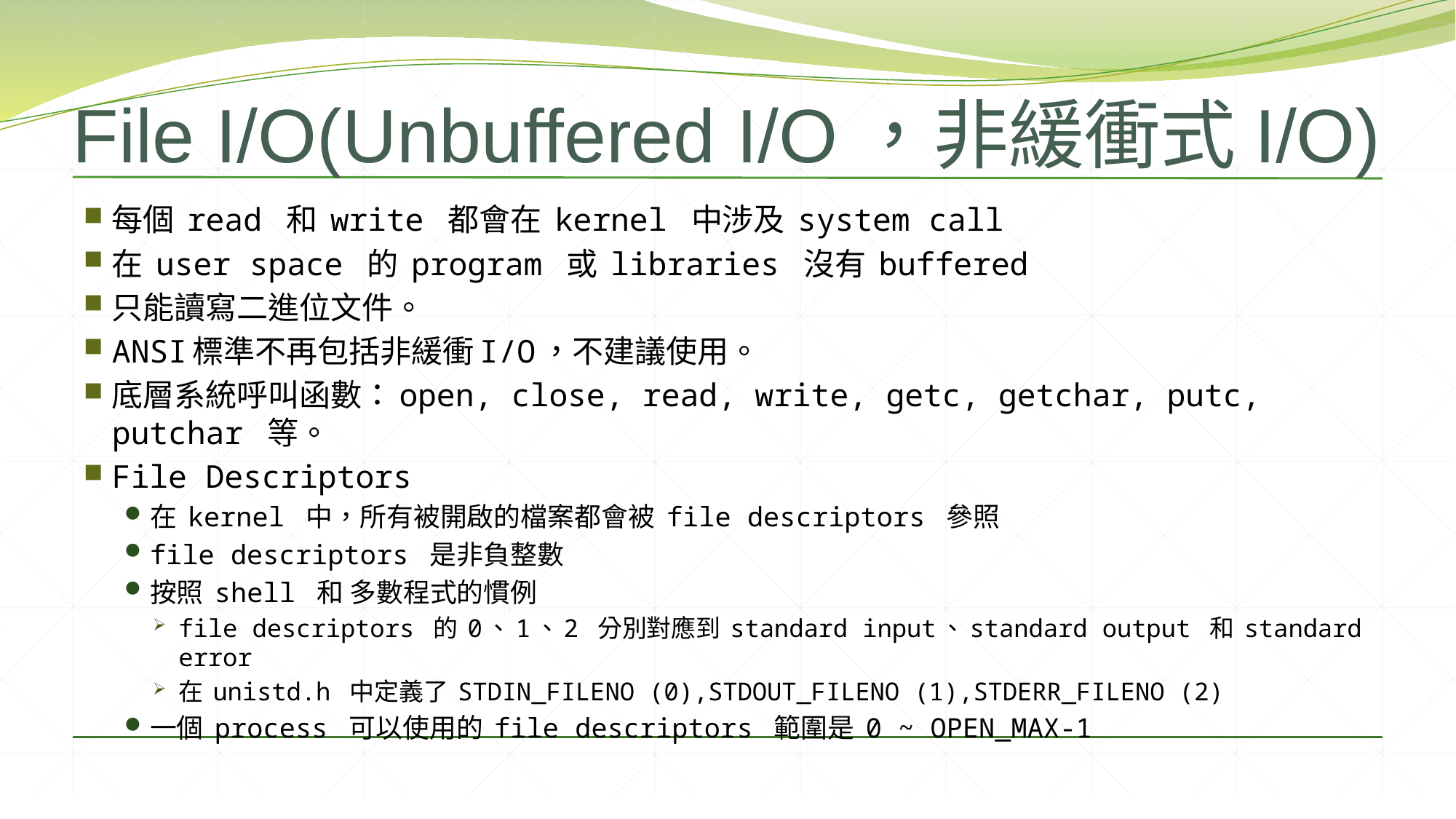

# File I/O(Unbuffered I/O，非緩衝式I/O)
每個 read 和 write 都會在 kernel 中涉及 system call
在 user space 的 program 或 libraries 沒有 buffered
只能讀寫二進位文件。
ANSI標準不再包括非緩衝I/O，不建議使用。
底層系統呼叫函數：open, close, read, write, getc, getchar, putc, putchar 等。
File Descriptors
在 kernel 中，所有被開啟的檔案都會被 file descriptors 參照
file descriptors 是非負整數
按照 shell 和 多數程式的慣例
file descriptors 的 0、1、2 分別對應到 standard input、standard output 和 standard error
在 unistd.h 中定義了 STDIN_FILENO (0),STDOUT_FILENO (1),STDERR_FILENO (2)
一個 process 可以使用的 file descriptors 範圍是 0 ~ OPEN_MAX-1